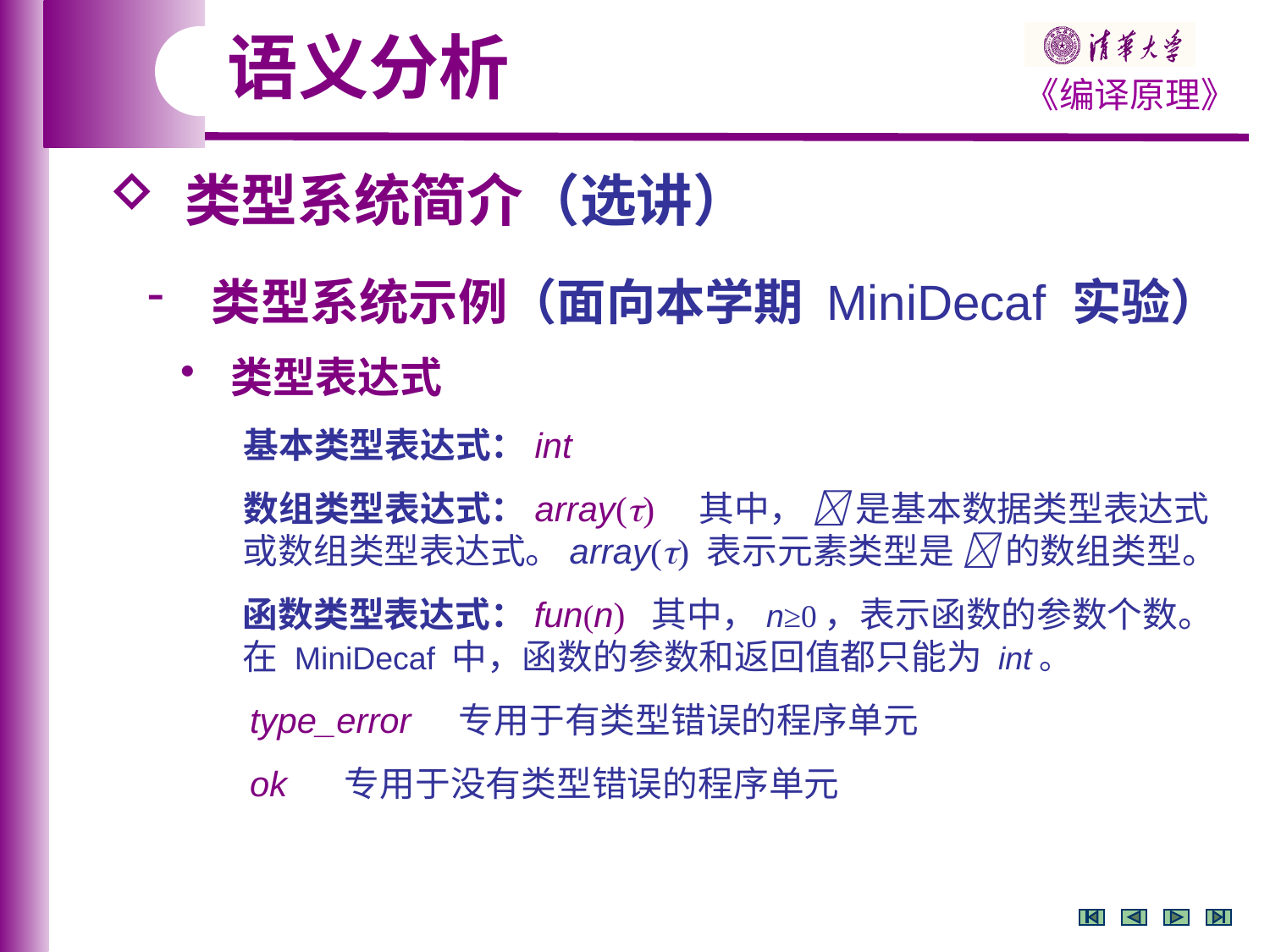

语义分析
 类型系统简介（选讲）
  类型系统示例（面向本学期 MiniDecaf 实验）

 类型表达式

   基本类型表达式：int

   数组类型表达式：array(τ)    其中， τ 是基本数据类型表达式
   或数组类型表达式。array(τ) 表示元素类型是 τ 的数组类型。

   函数类型表达式：fun(n)  其中，n≥0，表示函数的参数个数。
   在 MiniDecaf 中，函数的参数和返回值都只能为 int。

    type_error    专用于有类型错误的程序单元

    ok     专用于没有类型错误的程序单元